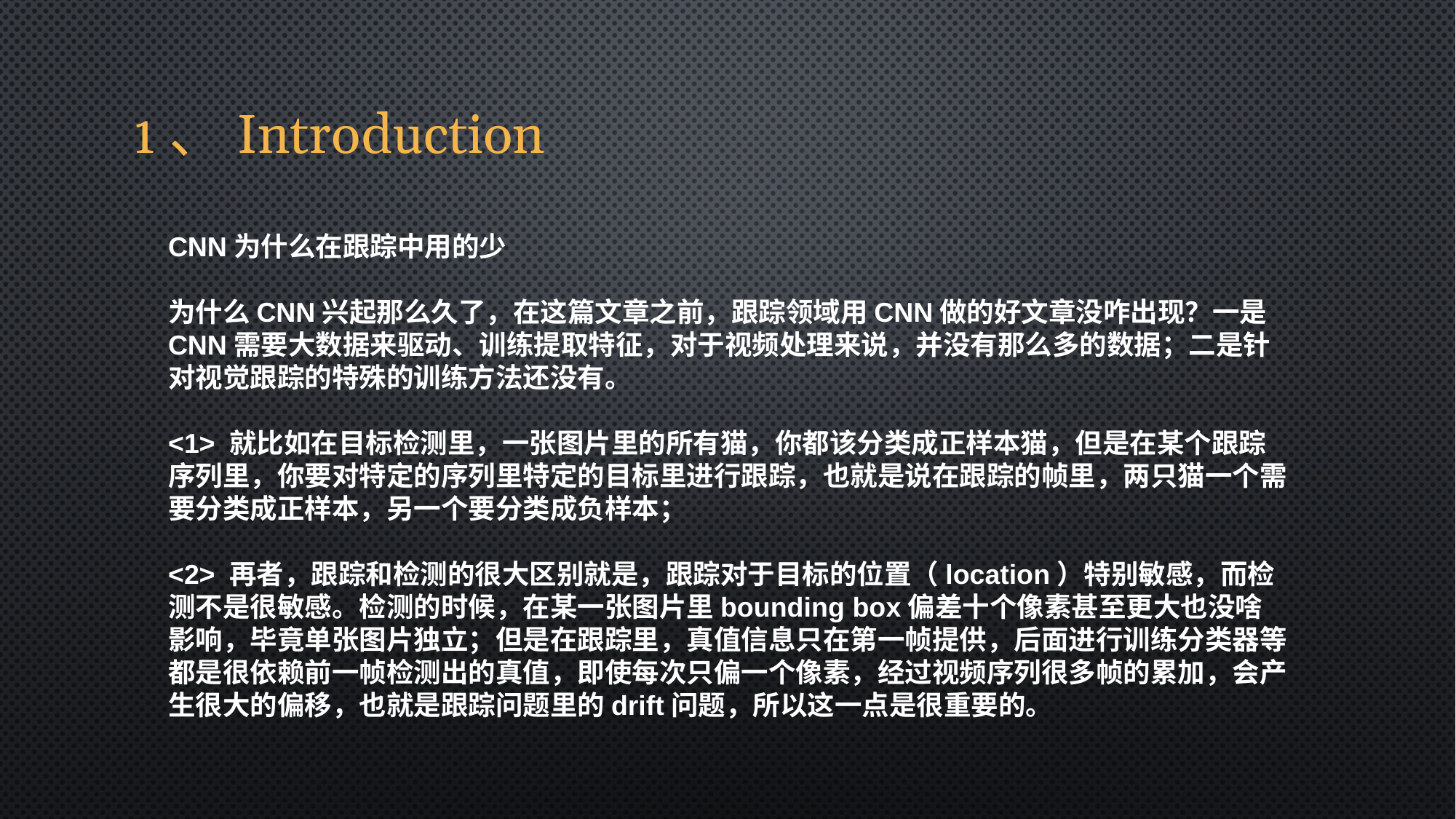

1、Introduction
CNN为什么在跟踪中用的少

为什么CNN兴起那么久了，在这篇文章之前，跟踪领域用CNN做的好文章没咋出现？一是CNN需要大数据来驱动、训练提取特征，对于视频处理来说，并没有那么多的数据；二是针对视觉跟踪的特殊的训练方法还没有。

<1> 就比如在目标检测里，一张图片里的所有猫，你都该分类成正样本猫，但是在某个跟踪序列里，你要对特定的序列里特定的目标里进行跟踪，也就是说在跟踪的帧里，两只猫一个需要分类成正样本，另一个要分类成负样本；

<2> 再者，跟踪和检测的很大区别就是，跟踪对于目标的位置（location）特别敏感，而检测不是很敏感。检测的时候，在某一张图片里bounding box偏差十个像素甚至更大也没啥影响，毕竟单张图片独立；但是在跟踪里，真值信息只在第一帧提供，后面进行训练分类器等都是很依赖前一帧检测出的真值，即使每次只偏一个像素，经过视频序列很多帧的累加，会产生很大的偏移，也就是跟踪问题里的drift问题，所以这一点是很重要的。